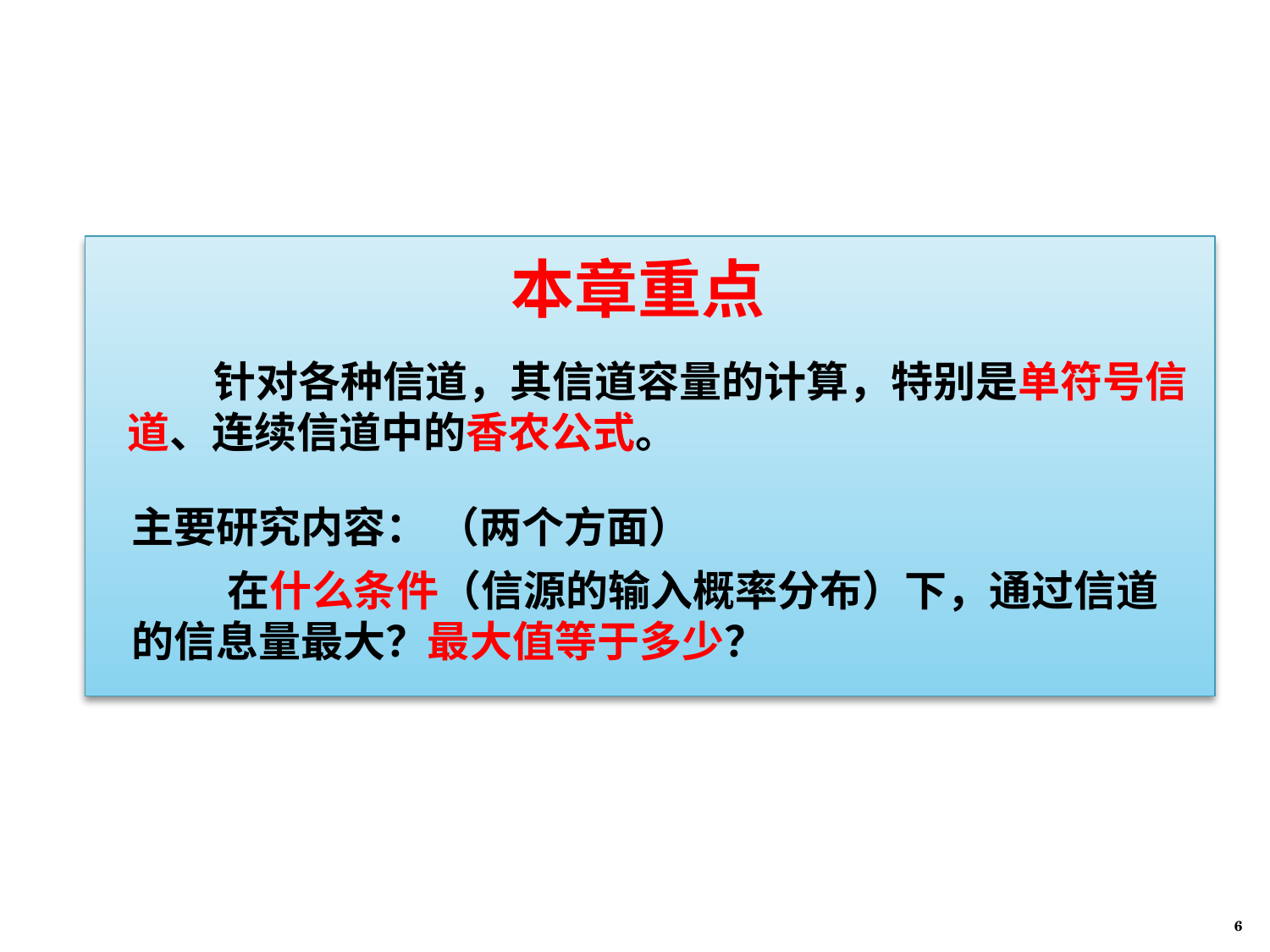

本章重点
        针对各种信道，其信道容量的计算，特别是单符号信道、连续信道中的香农公式。
主要研究内容： （两个方面）
         在什么条件（信源的输入概率分布）下，通过信道的信息量最大？最大值等于多少？
6